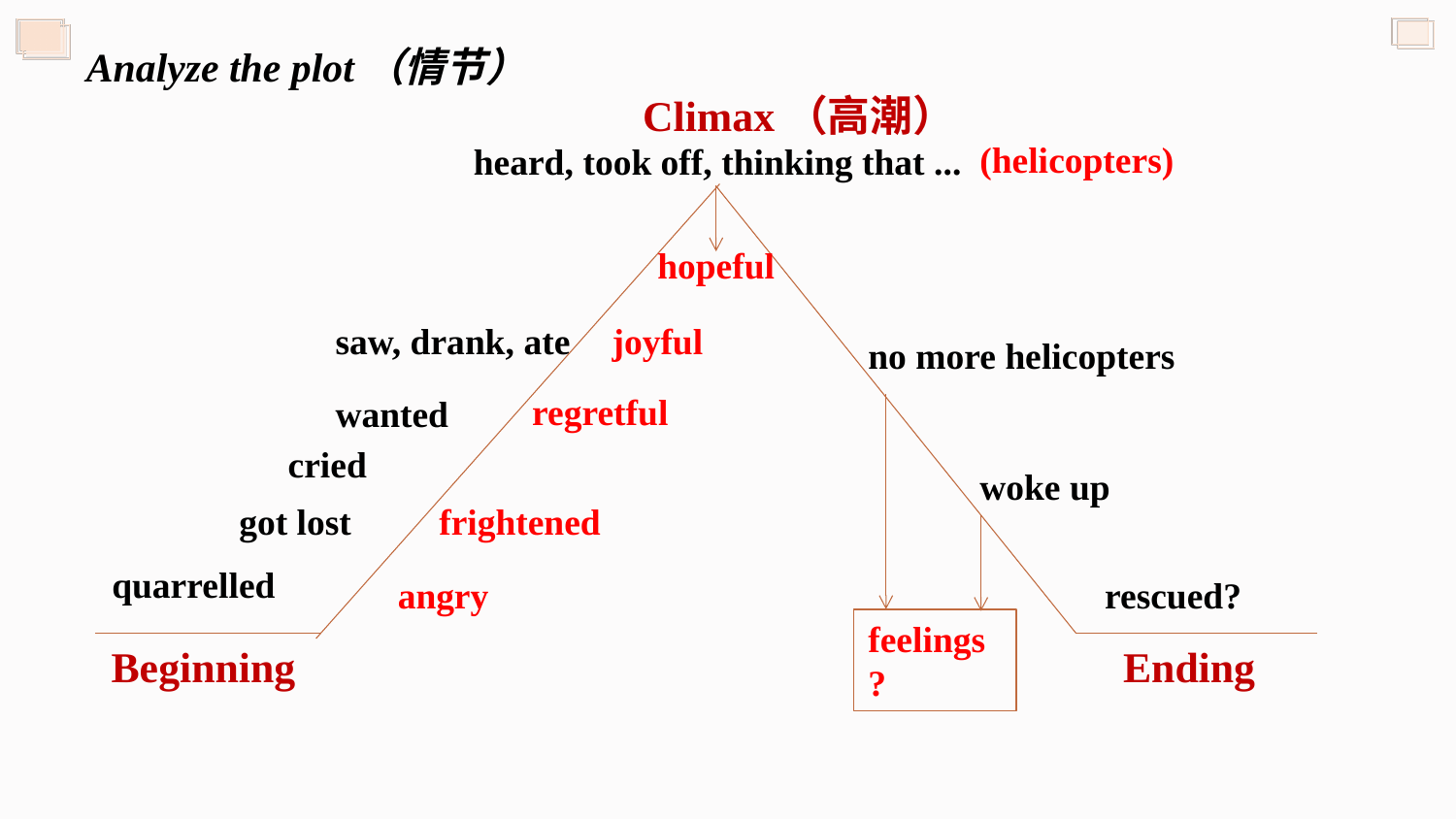

Analyze the plot（情节）
Climax（高潮）
(helicopters)
heard, took off, thinking that ...
hopeful
saw, drank, ate
joyful
no more helicopters
regretful
wanted
cried
woke up
got lost
frightened
    quarrelled
angry
rescued?
feelings?
Beginning
Ending